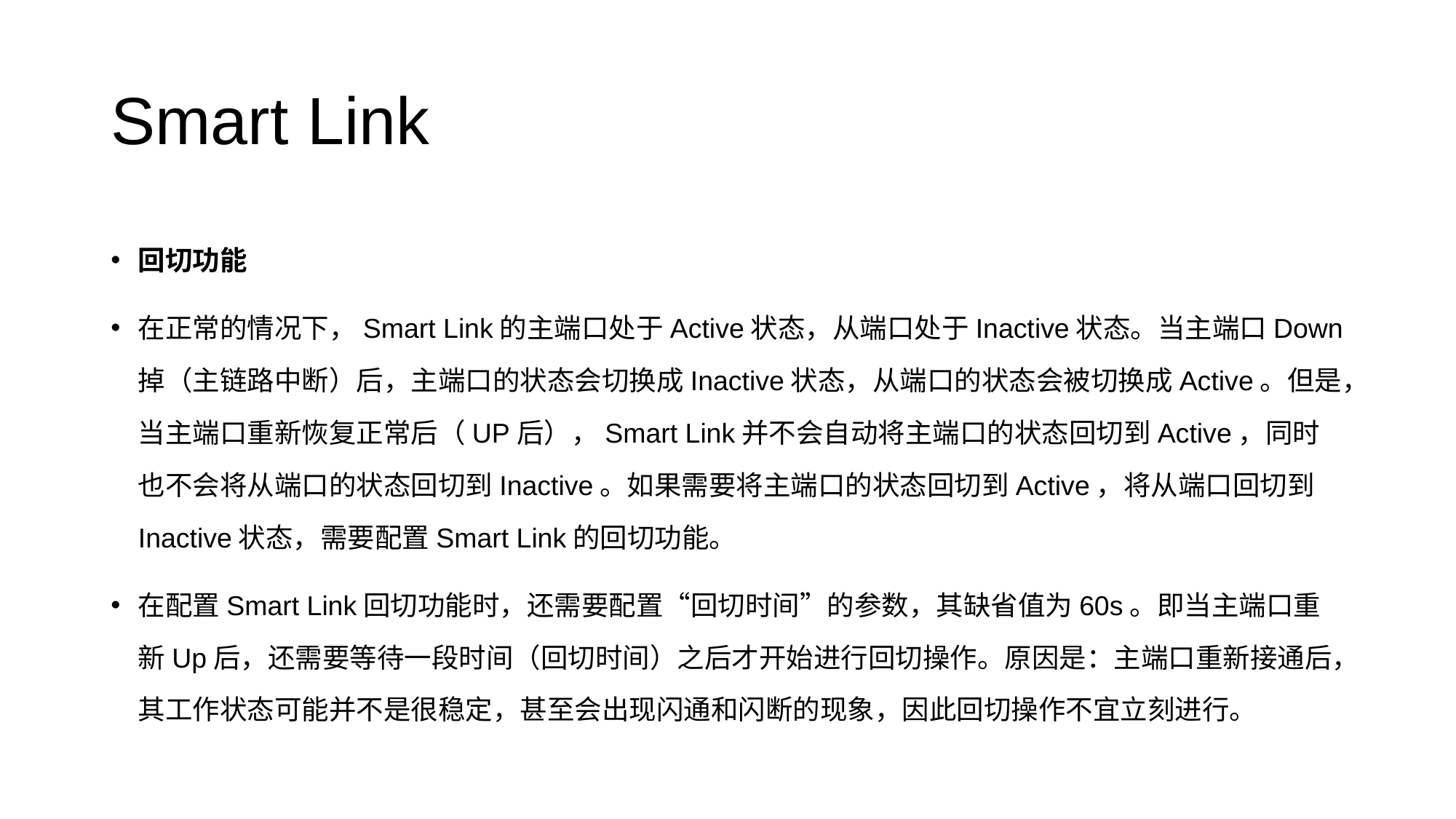

# Smart Link
回切功能
在正常的情况下，Smart Link的主端口处于Active状态，从端口处于Inactive状态。当主端口Down掉（主链路中断）后，主端口的状态会切换成Inactive状态，从端口的状态会被切换成Active。但是，当主端口重新恢复正常后（UP后），Smart Link并不会自动将主端口的状态回切到Active，同时也不会将从端口的状态回切到Inactive。如果需要将主端口的状态回切到Active，将从端口回切到Inactive状态，需要配置Smart Link的回切功能。
在配置Smart Link回切功能时，还需要配置“回切时间”的参数，其缺省值为60s。即当主端口重新Up后，还需要等待一段时间（回切时间）之后才开始进行回切操作。原因是：主端口重新接通后，其工作状态可能并不是很稳定，甚至会出现闪通和闪断的现象，因此回切操作不宜立刻进行。